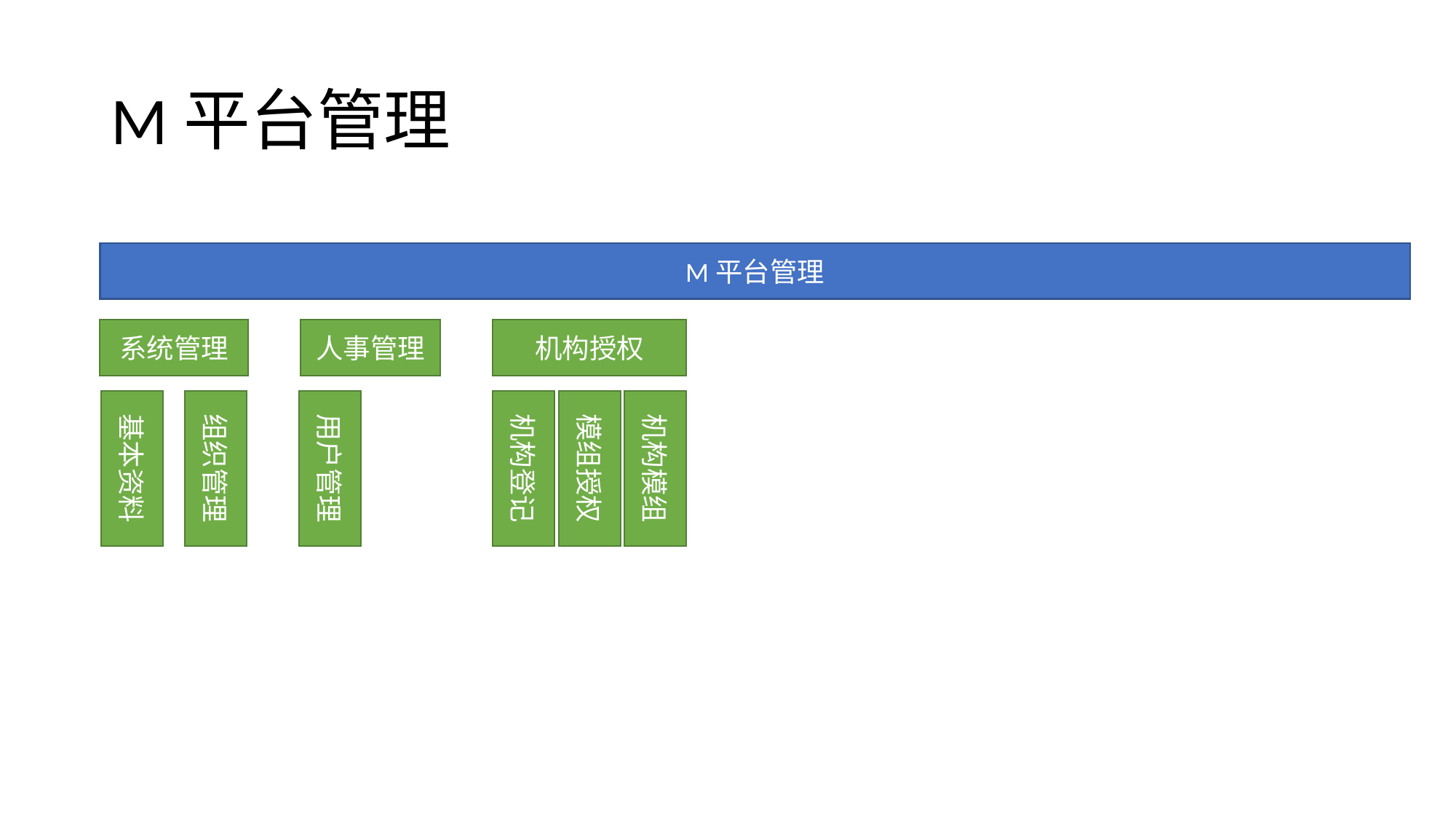

# M平台管理
M平台管理
系统管理
人事管理
机构授权
基本资料
组织管理
用户管理
机构登记
模组授权
机构模组